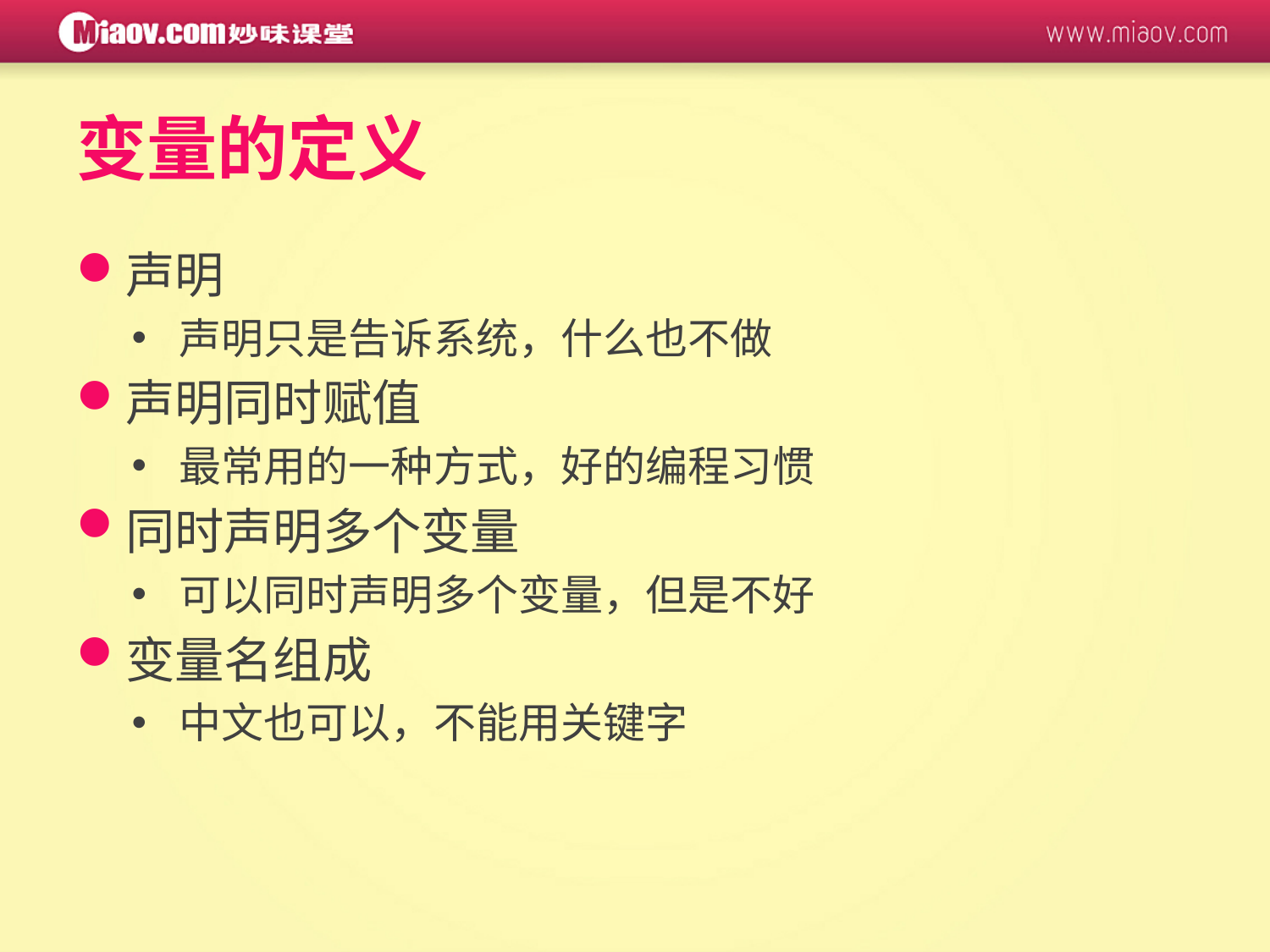

# 变量的定义
声明
声明只是告诉系统，什么也不做
声明同时赋值
最常用的一种方式，好的编程习惯
同时声明多个变量
可以同时声明多个变量，但是不好
变量名组成
中文也可以，不能用关键字